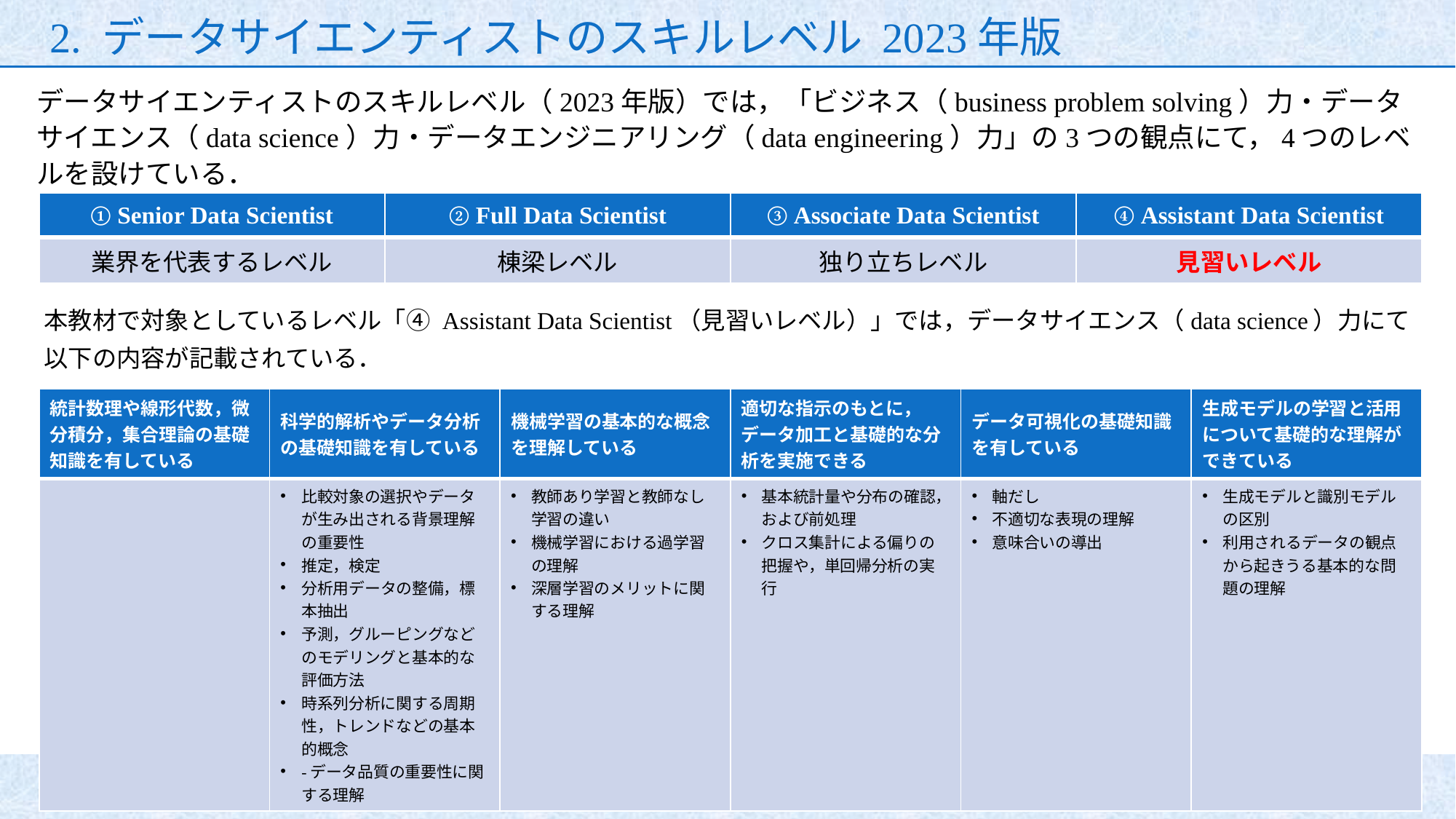

# 2. データサイエンティストのスキルレベル 2023年版
データサイエンティストのスキルレベル（2023年版）では，「ビジネス（business problem solving）力・データサイエンス（data science）力・データエンジニアリング（data engineering）力」の3つの観点にて，4つのレベルを設けている．

| ① Senior Data Scientist | ② Full Data Scientist | ③ Associate Data Scientist | ④ Assistant Data Scientist |
| --- | --- | --- | --- |
| 業界を代表するレベル | 棟梁レベル | 独り立ちレベル | 見習いレベル |
本教材で対象としているレベル「④ Assistant Data Scientist（見習いレベル）」では，データサイエンス（data science）力にて以下の内容が記載されている．
| 統計数理や線形代数，微分積分，集合理論の基礎知識を有している | 科学的解析やデータ分析の基礎知識を有している | 機械学習の基本的な概念を理解している | 適切な指示のもとに，データ加工と基礎的な分析を実施できる | データ可視化の基礎知識を有している | 生成モデルの学習と活用について基礎的な理解ができている |
| --- | --- | --- | --- | --- | --- |
|  | 比較対象の選択やデータが生み出される背景理解の重要性 推定，検定 分析用データの整備，標本抽出 予測，グルーピングなどのモデリングと基本的な評価方法 時系列分析に関する周期性，トレンドなどの基本的概念 -データ品質の重要性に関する理解 | 教師あり学習と教師なし学習の違い 機械学習における過学習の理解 深層学習のメリットに関する理解 | 基本統計量や分布の確認，および前処理 クロス集計による偏りの把握や，単回帰分析の実行 | 軸だし 不適切な表現の理解 意味合いの導出 | 生成モデルと識別モデルの区別 利用されるデータの観点から起きうる基本的な問題の理解 |
2. データサイエンティストのスキルレベル 2023年版
2024/1/3
3